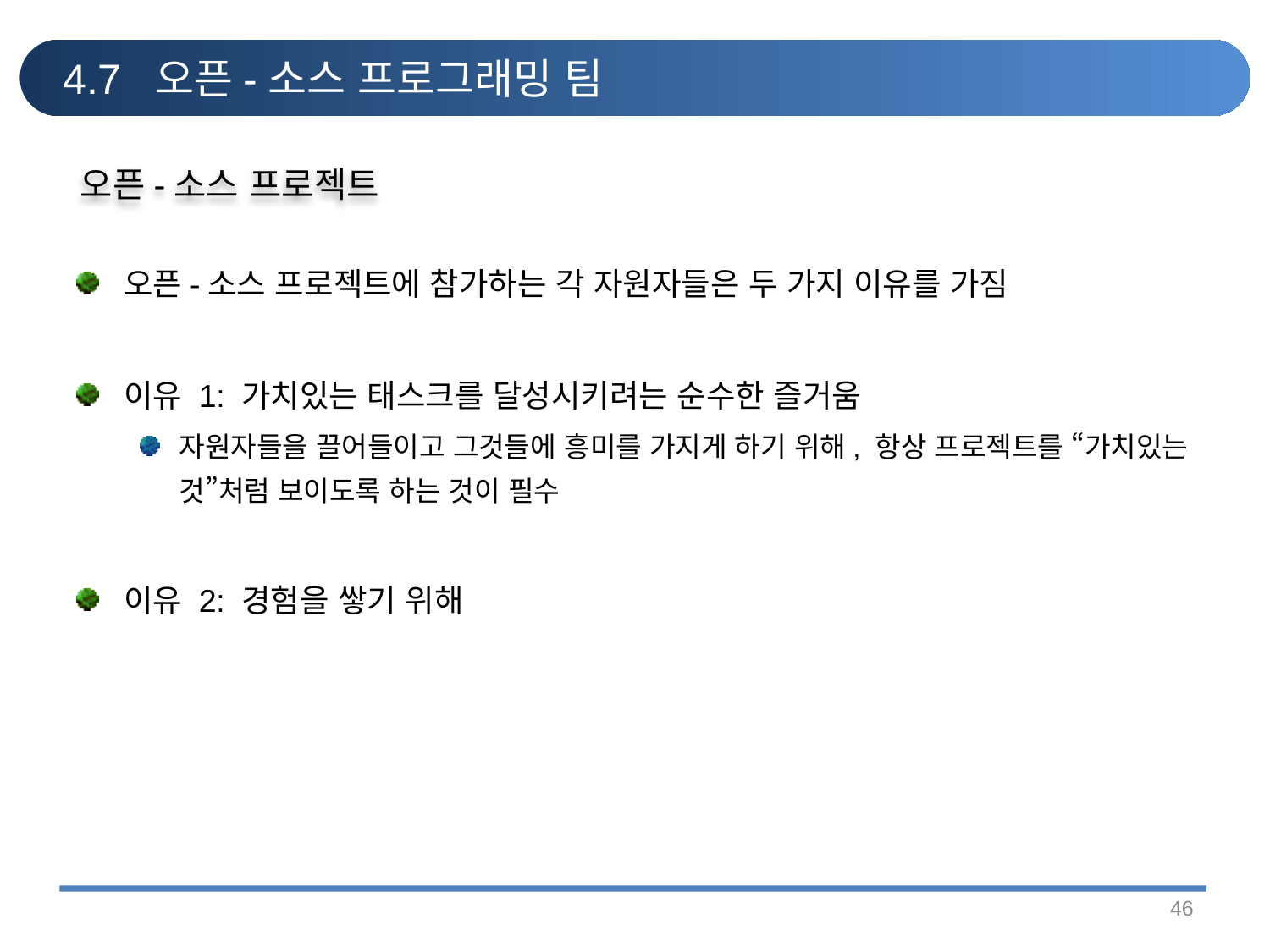

# 4.7  오픈-소스 프로그래밍 팀
오픈-소스 프로젝트
오픈-소스 프로젝트에 참가하는 각 자원자들은 두 가지 이유를 가짐

이유 1: 가치있는 태스크를 달성시키려는 순수한 즐거움
자원자들을 끌어들이고 그것들에 흥미를 가지게 하기 위해, 항상 프로젝트를 “가치있는 것”처럼 보이도록 하는 것이 필수

이유 2: 경험을 쌓기 위해
46